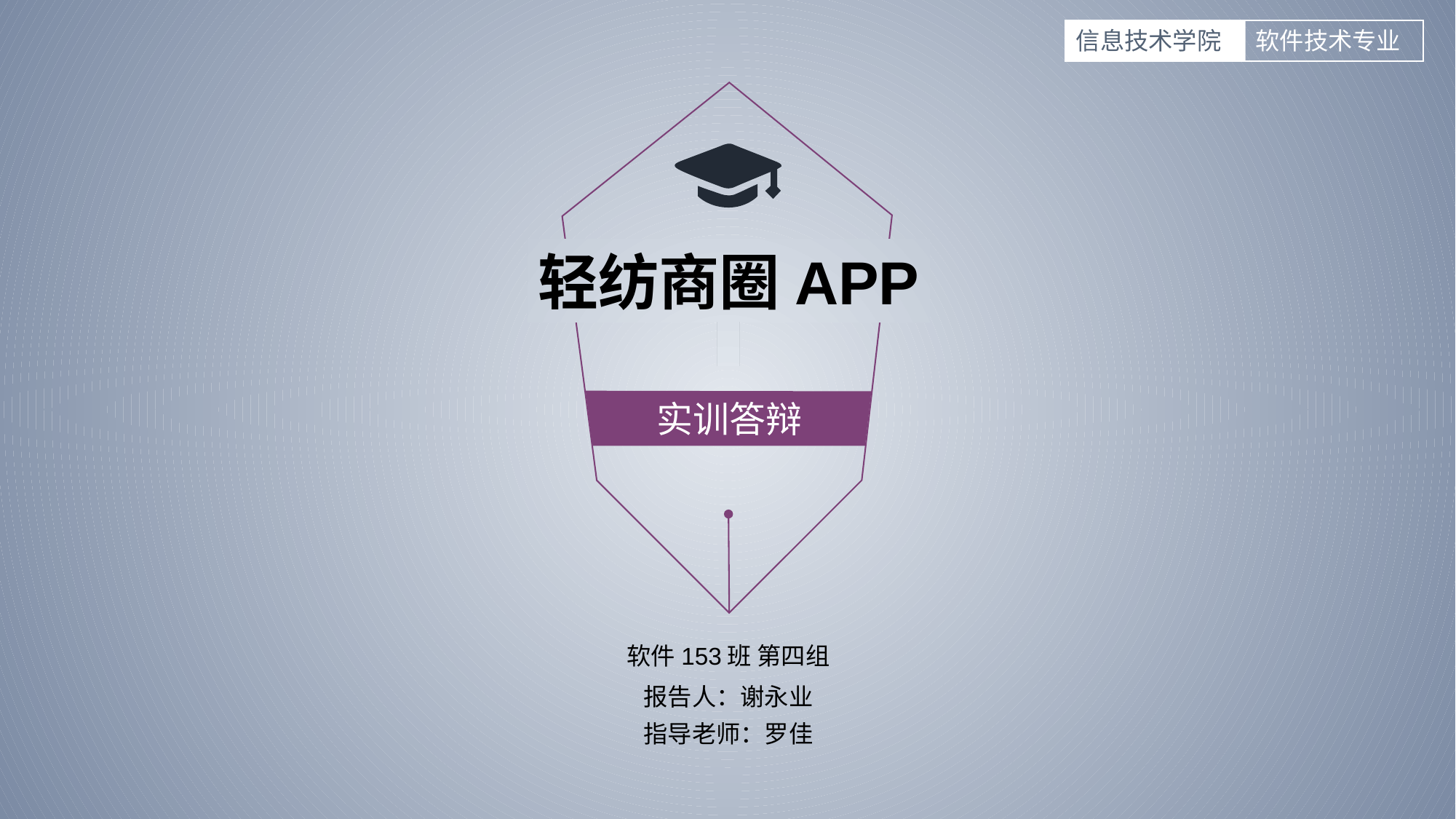

信息技术学院

软件技术专业

轻纺商圈APP

实训答辩

软件153班 第四组
报告人：谢永业
指导老师：罗佳